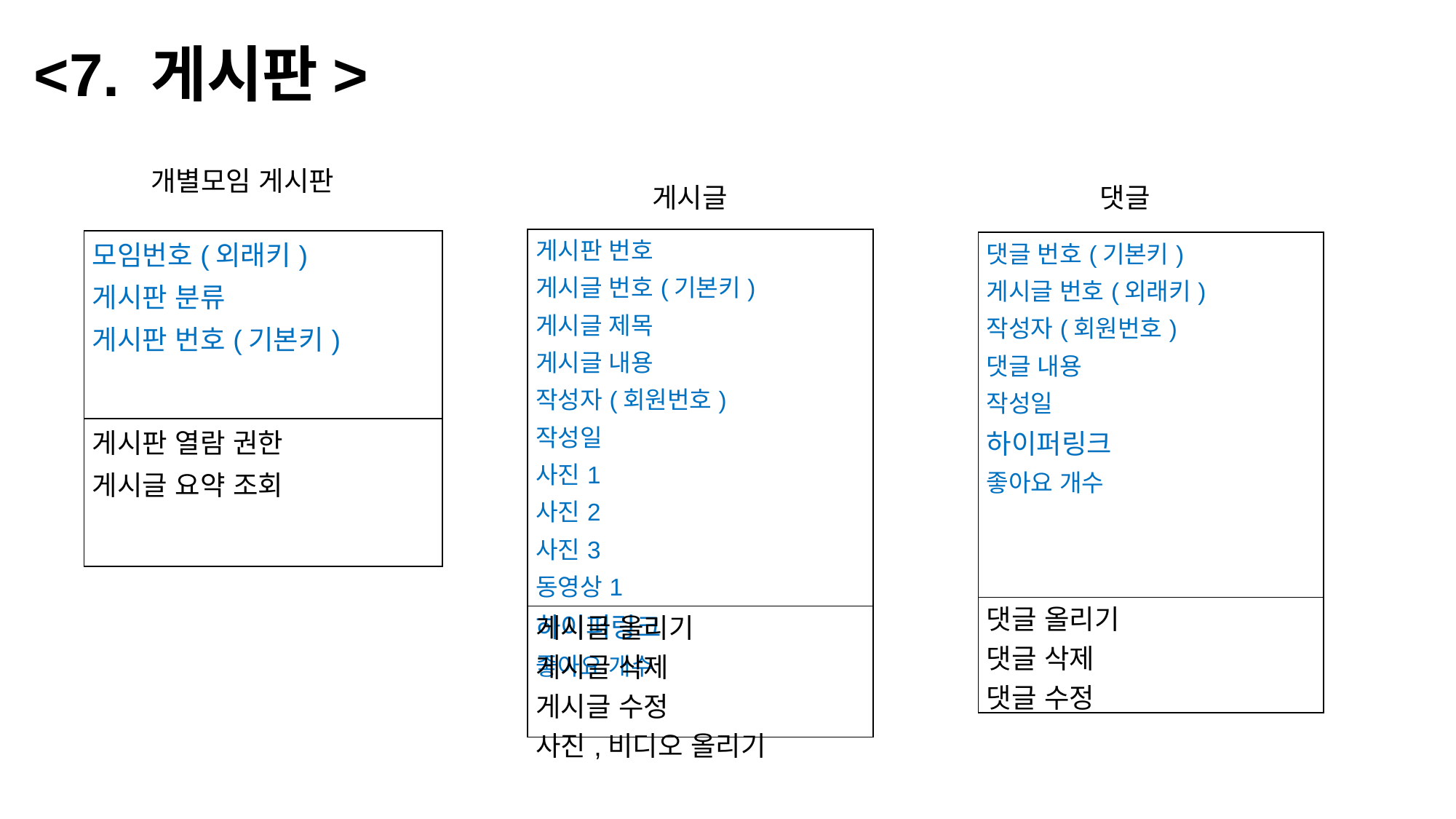

# <7. 게시판>
개별모임 게시판
 게시글
 댓글
| 게시판 번호 게시글 번호(기본키) 게시글 제목 게시글 내용 작성자(회원번호) 작성일 사진1 사진2 사진3 동영상1 하이퍼링크 좋아요 개수 |
| --- |
| 게시글 올리기 게시글 삭제 게시글 수정 사진,비디오 올리기 |
| 모임번호(외래키) 게시판 분류 게시판 번호(기본키) |
| --- |
| 게시판 열람 권한 게시글 요약 조회 |
| 댓글 번호(기본키) 게시글 번호(외래키) 작성자(회원번호) 댓글 내용 작성일 하이퍼링크 좋아요 개수 |
| --- |
| 댓글 올리기 댓글 삭제 댓글 수정 |